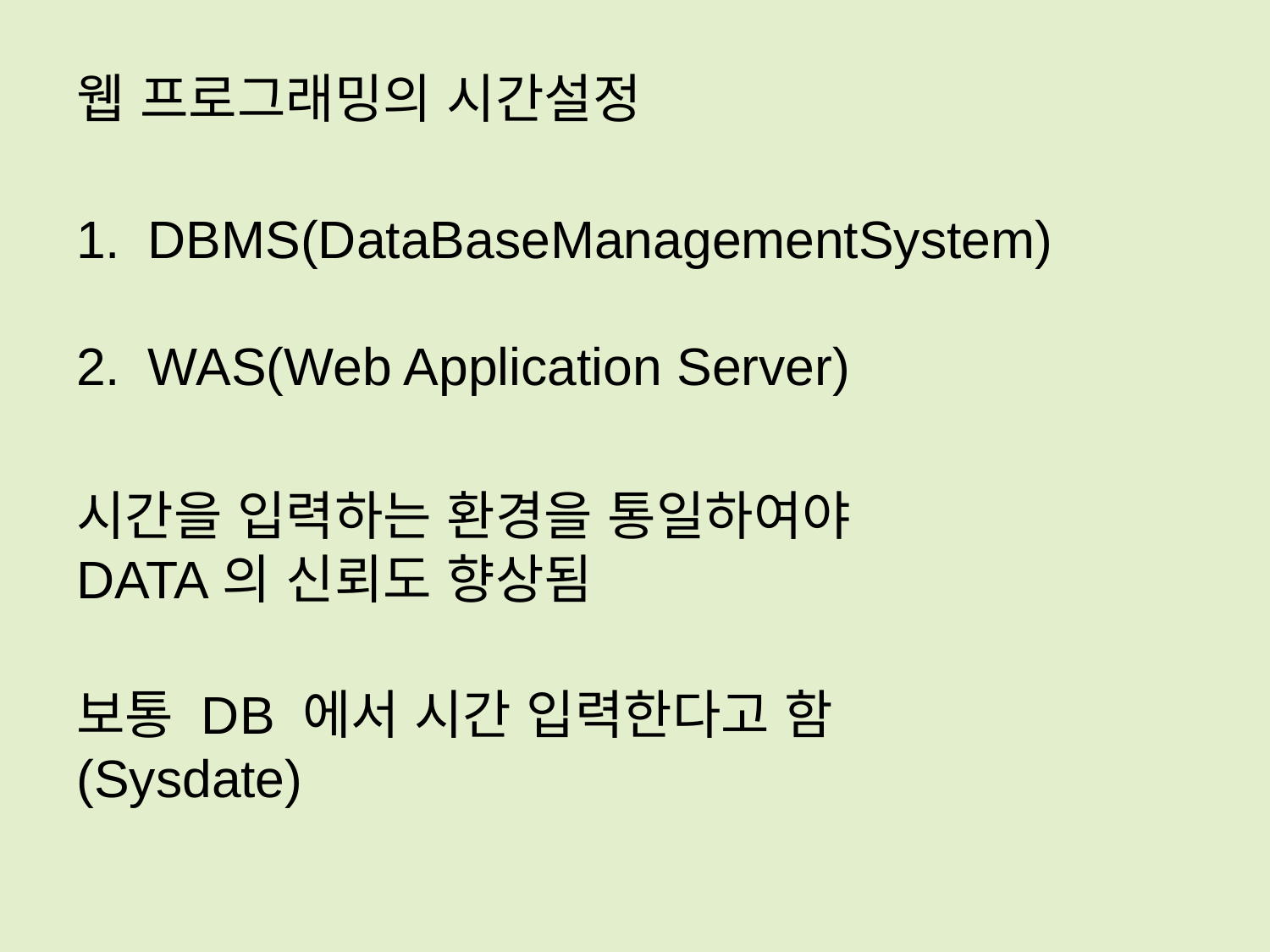

웹 프로그래밍의 시간설정

DBMS(DataBaseManagementSystem)

WAS(Web Application Server)
시간을 입력하는 환경을 통일하여야
DATA의 신뢰도 향상됨
보통 DB 에서 시간 입력한다고 함
(Sysdate)